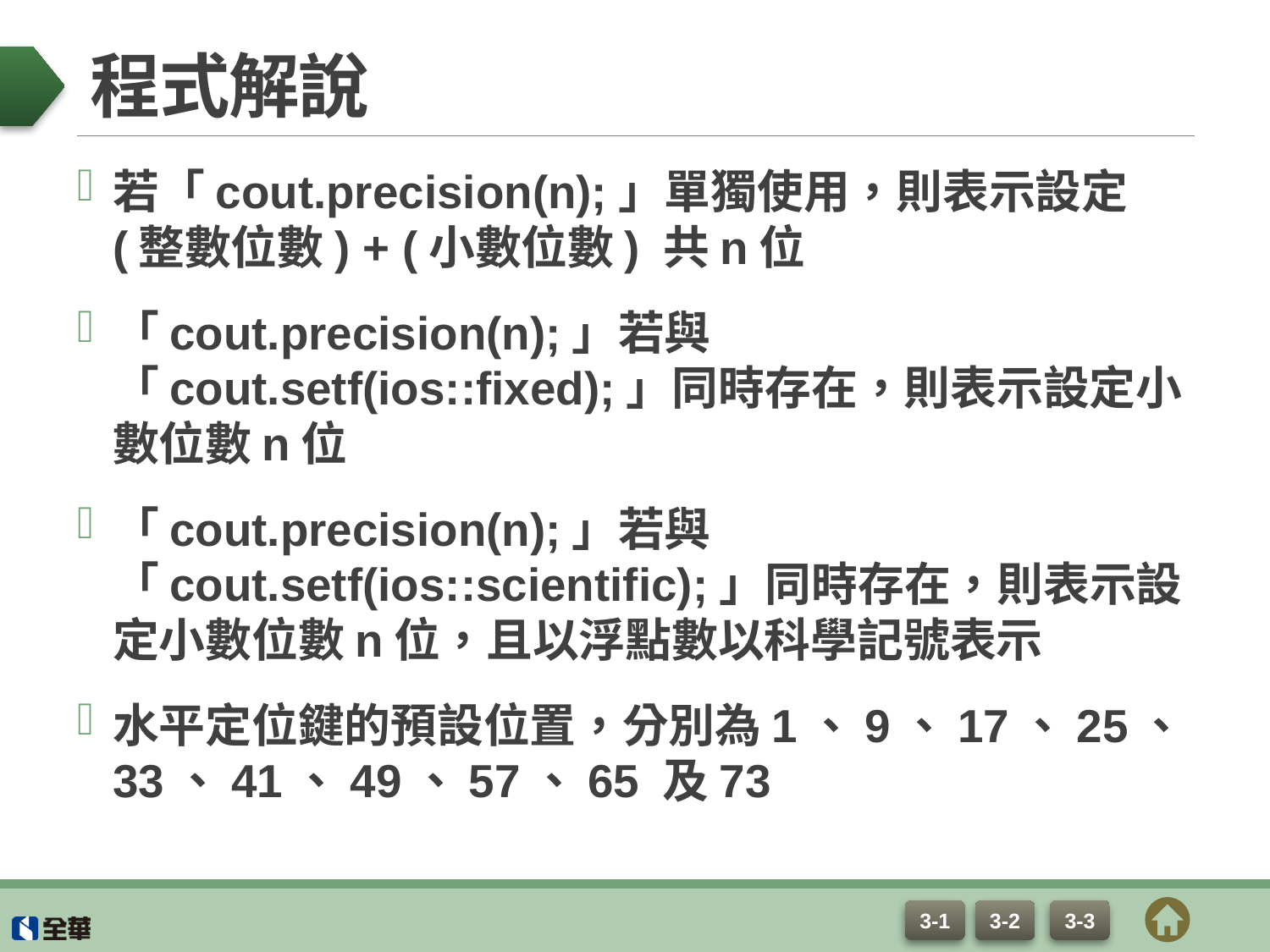

# 程式解說
若「cout.precision(n);」單獨使用，則表示設定(整數位數) + (小數位數) 共n位
「cout.precision(n);」若與 「cout.setf(ios::fixed);」同時存在，則表示設定小數位數n位
「cout.precision(n);」若與「cout.setf(ios::scientific);」同時存在，則表示設定小數位數n位，且以浮點數以科學記號表示
水平定位鍵的預設位置，分別為1、9、17、25、33、41、49、57、65 及73